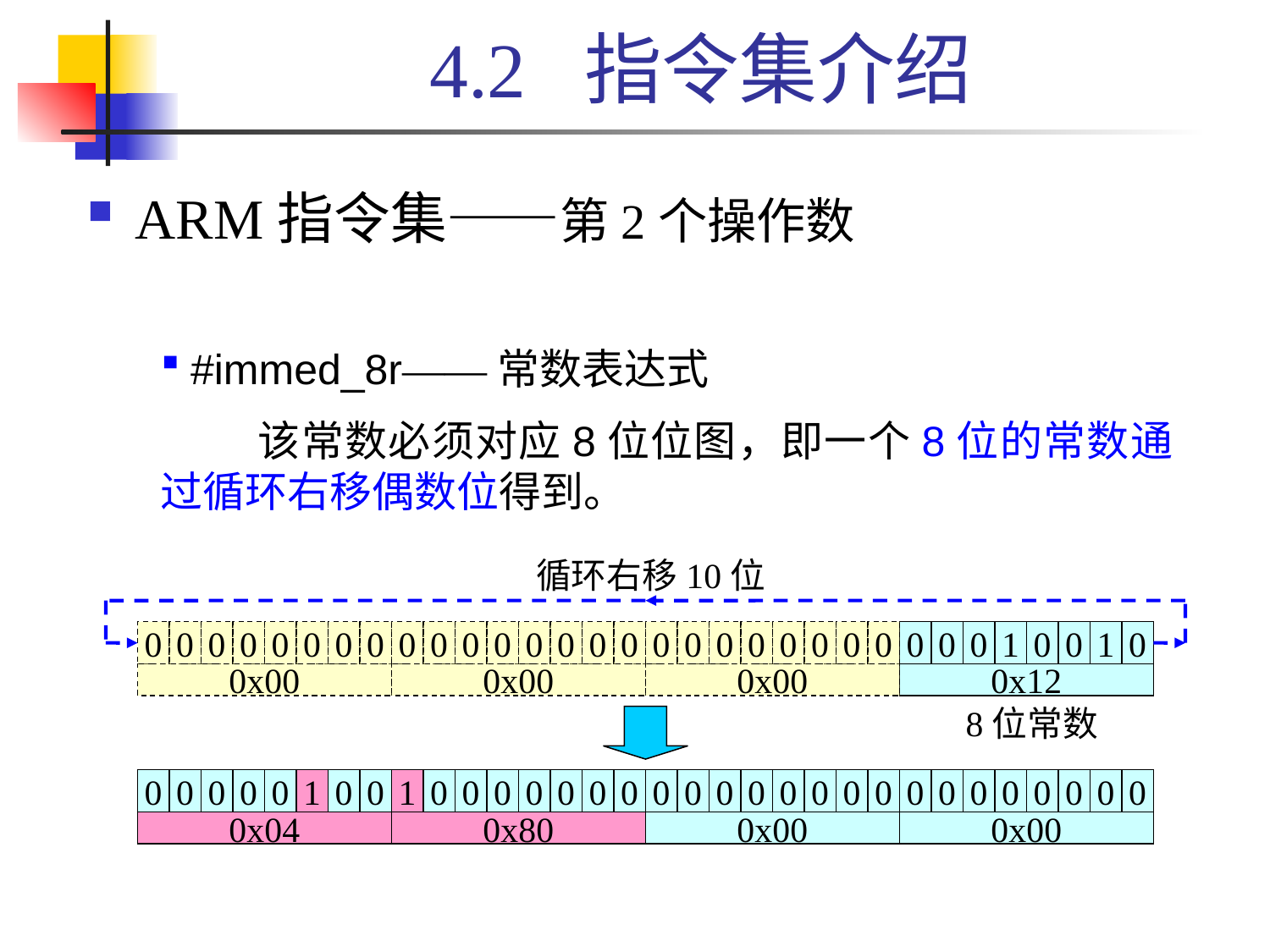

# 4.2  指令集介绍
ARM指令集——第2个操作数
#immed_8r——常数表达式
        该常数必须对应8位位图，即一个8位的常数通过循环右移偶数位得到。
循环右移10位

0
0
0
0
0
0
0
0
0
0
0
0
0
0
0
0
0
0
0
0
0
0
0
0
0x00
0x00
0x00
0
0
0
1
0
0
1
0
0x12
8位常数

0
0
0
0
0
1
0
0
1
0
0
0
0
0
0
0
0
0
0
0
0
0
0
0
0
0
0
0
0
0
0
0
0x04
0x80
0x00
0x00